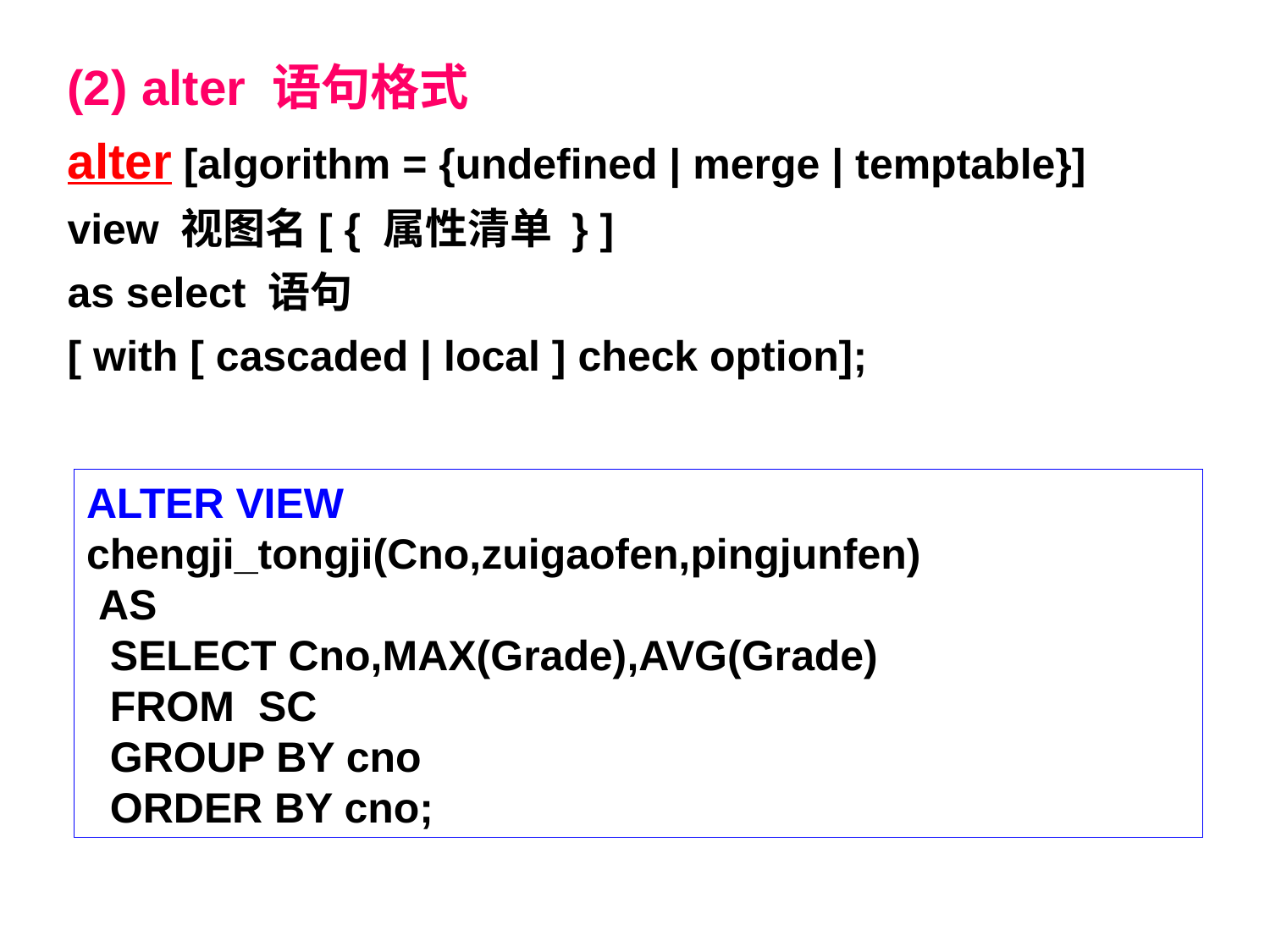

(2) alter 语句格式
alter [algorithm = {undefined | merge | temptable}]
view 视图名[ { 属性清单 } ]
as select 语句
[ with [ cascaded | local ] check option];
ALTER VIEW chengji_tongji(Cno,zuigaofen,pingjunfen)
 AS
  SELECT Cno,MAX(Grade),AVG(Grade)
  FROM  SC
  GROUP BY cno
  ORDER BY cno;